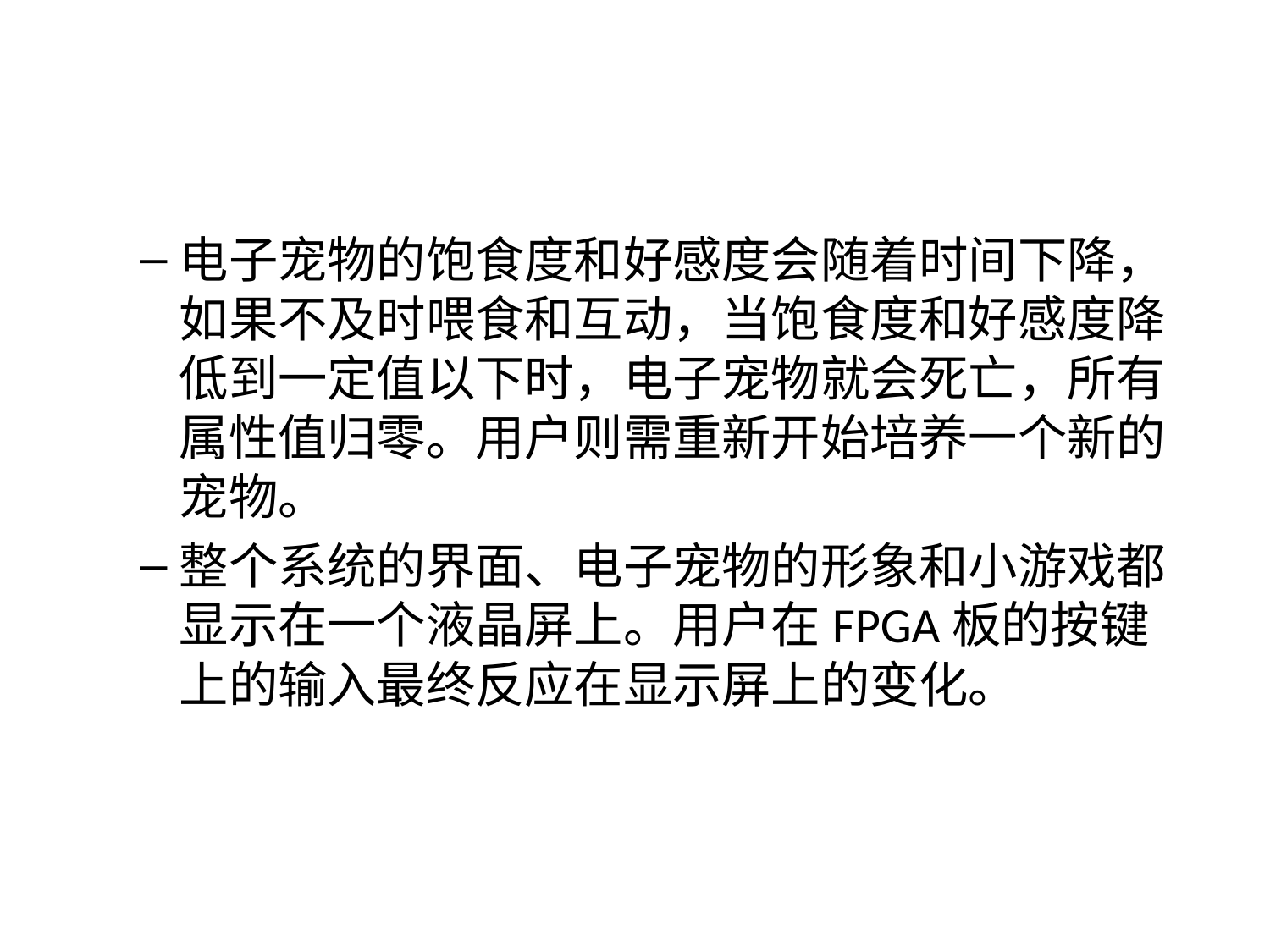

#
电子宠物的饱食度和好感度会随着时间下降，如果不及时喂食和互动，当饱食度和好感度降低到一定值以下时，电子宠物就会死亡，所有属性值归零。用户则需重新开始培养一个新的宠物。
整个系统的界面、电子宠物的形象和小游戏都显示在一个液晶屏上。用户在FPGA板的按键上的输入最终反应在显示屏上的变化。